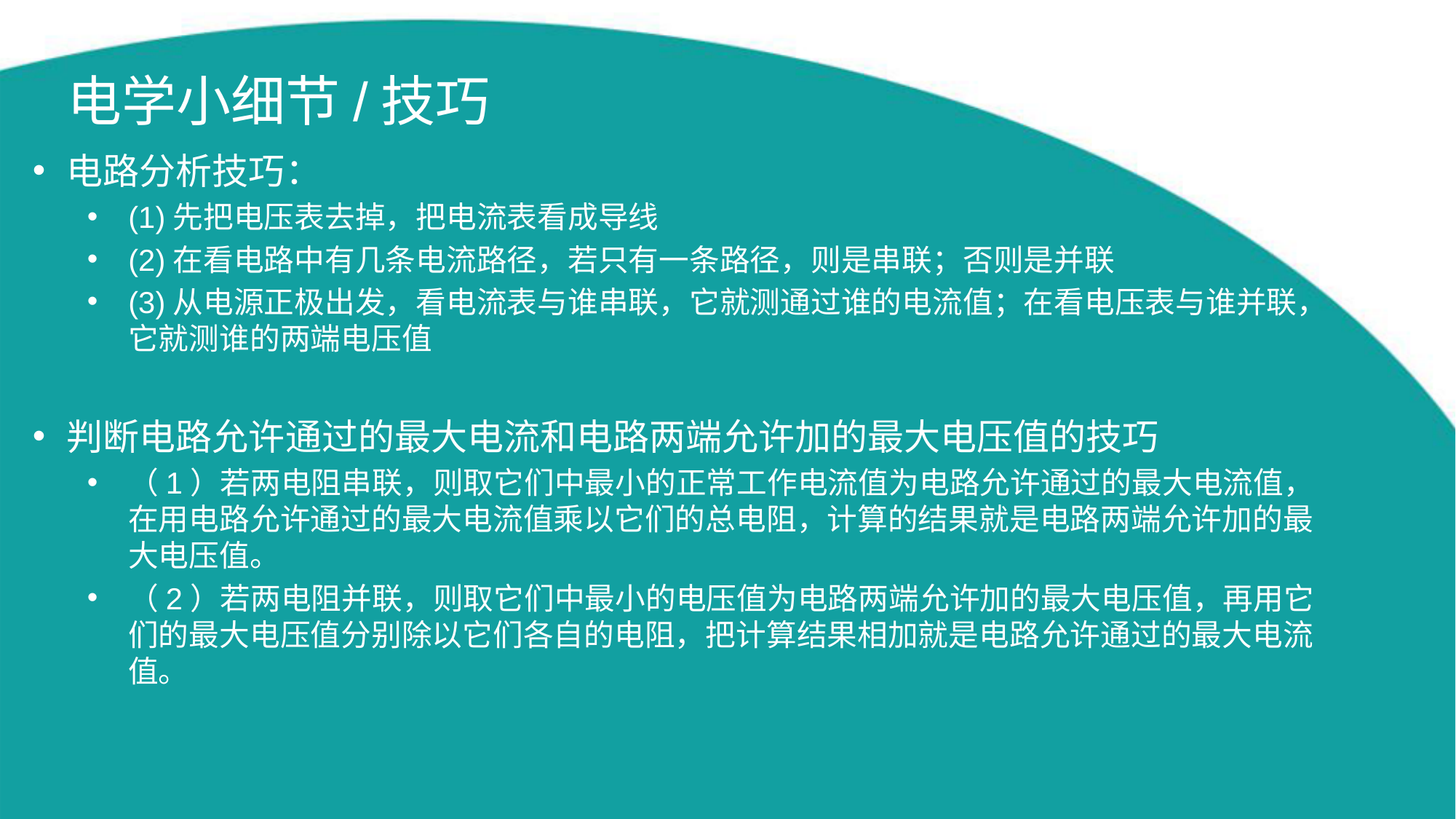

# 电学小细节/技巧
电路分析技巧：
(1)先把电压表去掉，把电流表看成导线
(2)在看电路中有几条电流路径，若只有一条路径，则是串联；否则是并联
(3)从电源正极出发，看电流表与谁串联，它就测通过谁的电流值；在看电压表与谁并联，它就测谁的两端电压值

判断电路允许通过的最大电流和电路两端允许加的最大电压值的技巧
（1）若两电阻串联，则取它们中最小的正常工作电流值为电路允许通过的最大电流值，在用电路允许通过的最大电流值乘以它们的总电阻，计算的结果就是电路两端允许加的最大电压值。
（2）若两电阻并联，则取它们中最小的电压值为电路两端允许加的最大电压值，再用它们的最大电压值分别除以它们各自的电阻，把计算结果相加就是电路允许通过的最大电流值。